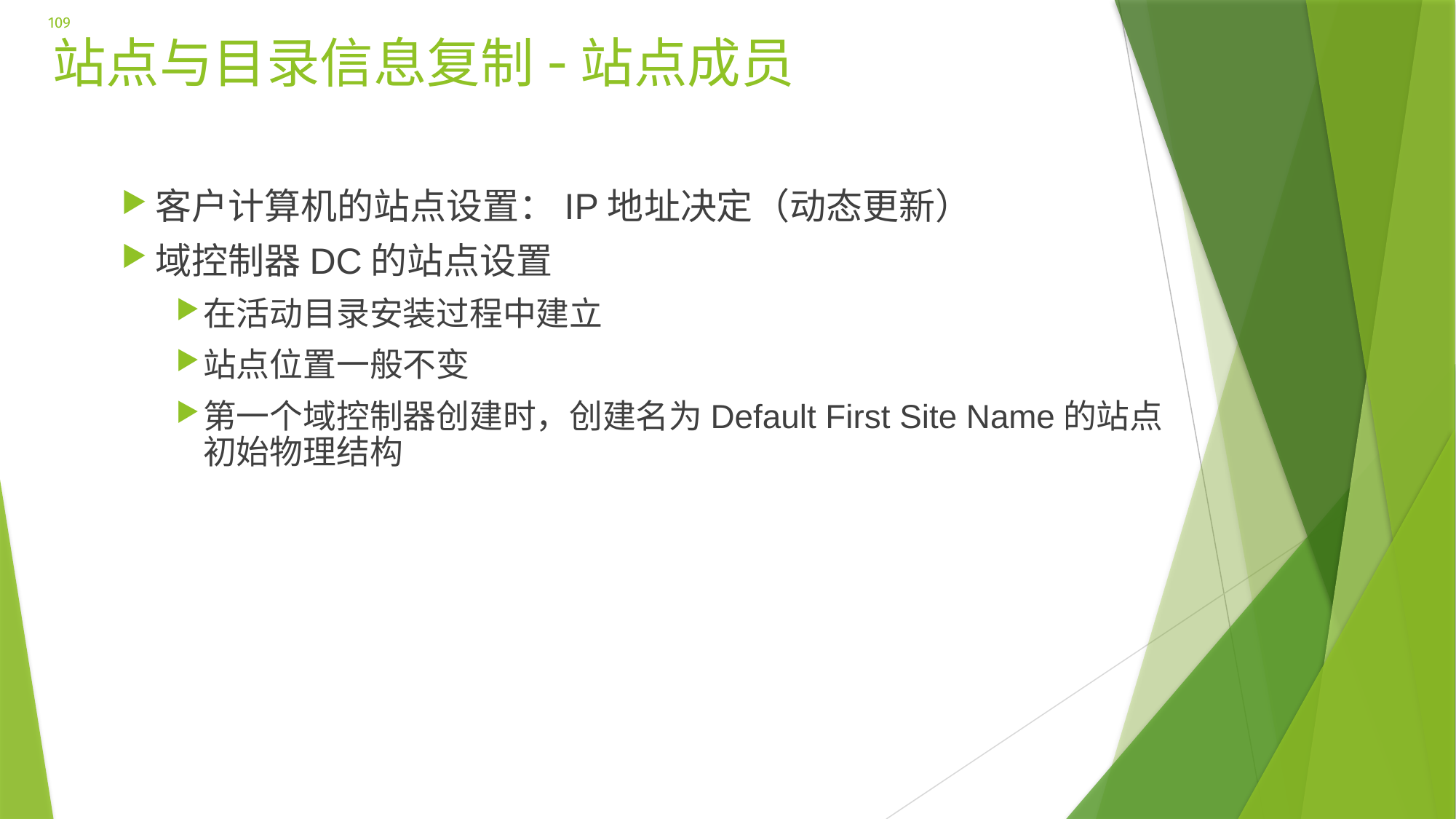

109
# 站点与目录信息复制-站点成员
客户计算机的站点设置：IP地址决定（动态更新）
域控制器DC的站点设置
在活动目录安装过程中建立
站点位置一般不变
第一个域控制器创建时，创建名为Default First Site Name的站点初始物理结构